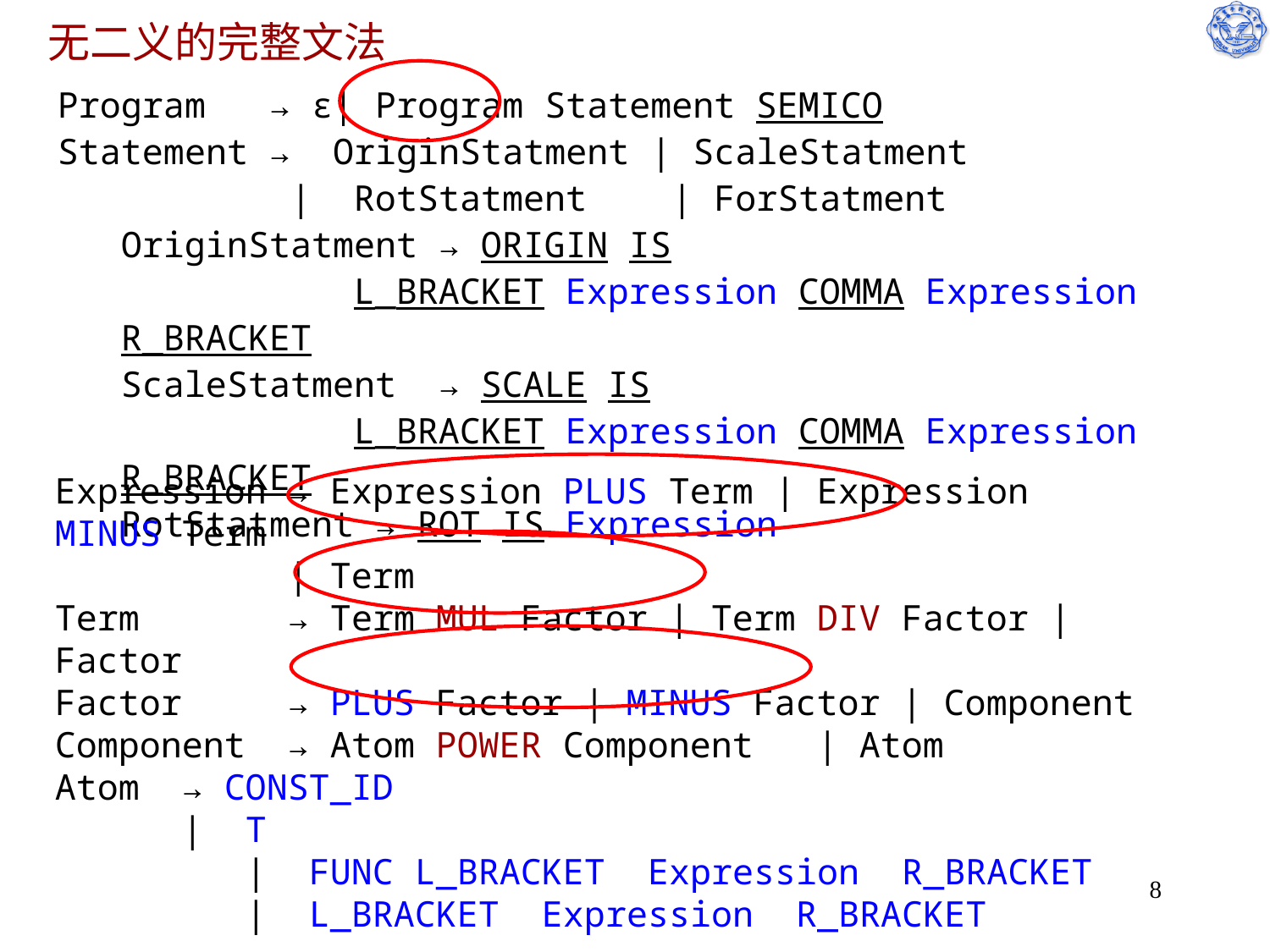

# 无二义的完整文法

Program   → ε| Program Statement SEMICO
Statement →  OriginStatment | ScaleStatment
        |  RotStatment    | ForStatment
OriginStatment → ORIGIN IS
           L_BRACKET Expression COMMA Expression R_BRACKET
ScaleStatment  → SCALE IS
           L_BRACKET Expression COMMA Expression R_BRACKET
RotStatment → ROT IS Expression

Expression → Expression PLUS Term | Expression MINUS Term
	     | Term
Term       → Term MUL Factor | Term DIV Factor | Factor
Factor     → PLUS Factor | MINUS Factor | Component
Component  → Atom POWER Component	| Atom
Atom  → CONST_ID
	|  T
	|  FUNC L_BRACKET  Expression  R_BRACKET
	|  L_BRACKET  Expression  R_BRACKET

8